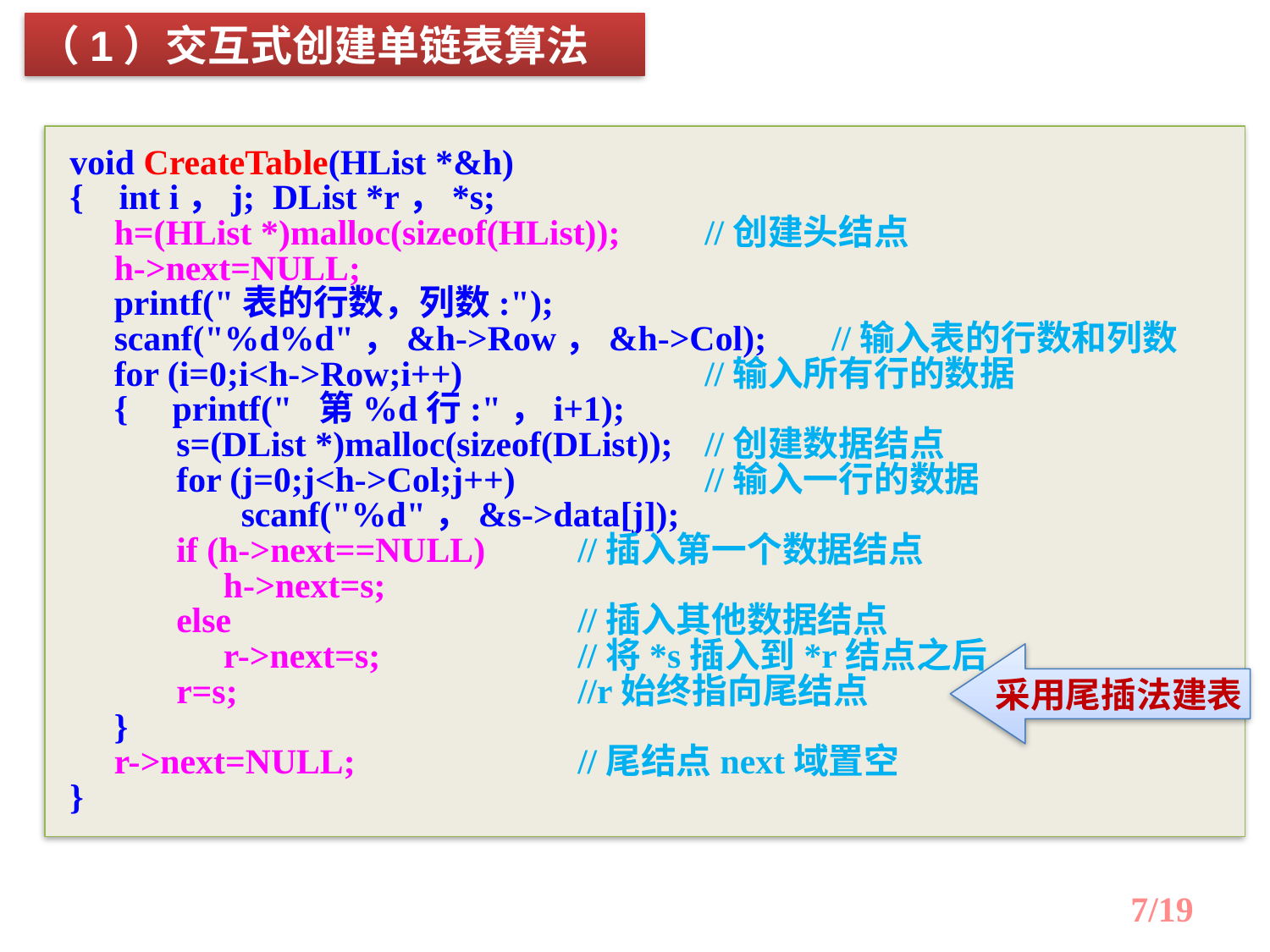

（1）交互式创建单链表算法
void CreateTable(HList *&h)
{    int i，j;  DList *r，*s;
     h=(HList *)malloc(sizeof(HList));    	//创建头结点
     h->next=NULL;
     printf("表的行数，列数:");
     scanf("%d%d"，&h->Row，&h->Col);	//输入表的行数和列数
     for (i=0;i<h->Row;i++)		//输入所有行的数据
     {     printf("  第%d行:"，i+1);
            s=(DList *)malloc(sizeof(DList));	//创建数据结点
            for (j=0;j<h->Col;j++)		//输入一行的数据
  	     scanf("%d"，&s->data[j]);
            if (h->next==NULL)	//插入第一个数据结点
	   h->next=s;
            else			//插入其他数据结点
	   r->next=s;		//将*s插入到*r结点之后
            r=s;			//r始终指向尾结点
     }
     r->next=NULL;		//尾结点next域置空
}
采用尾插法建表
7